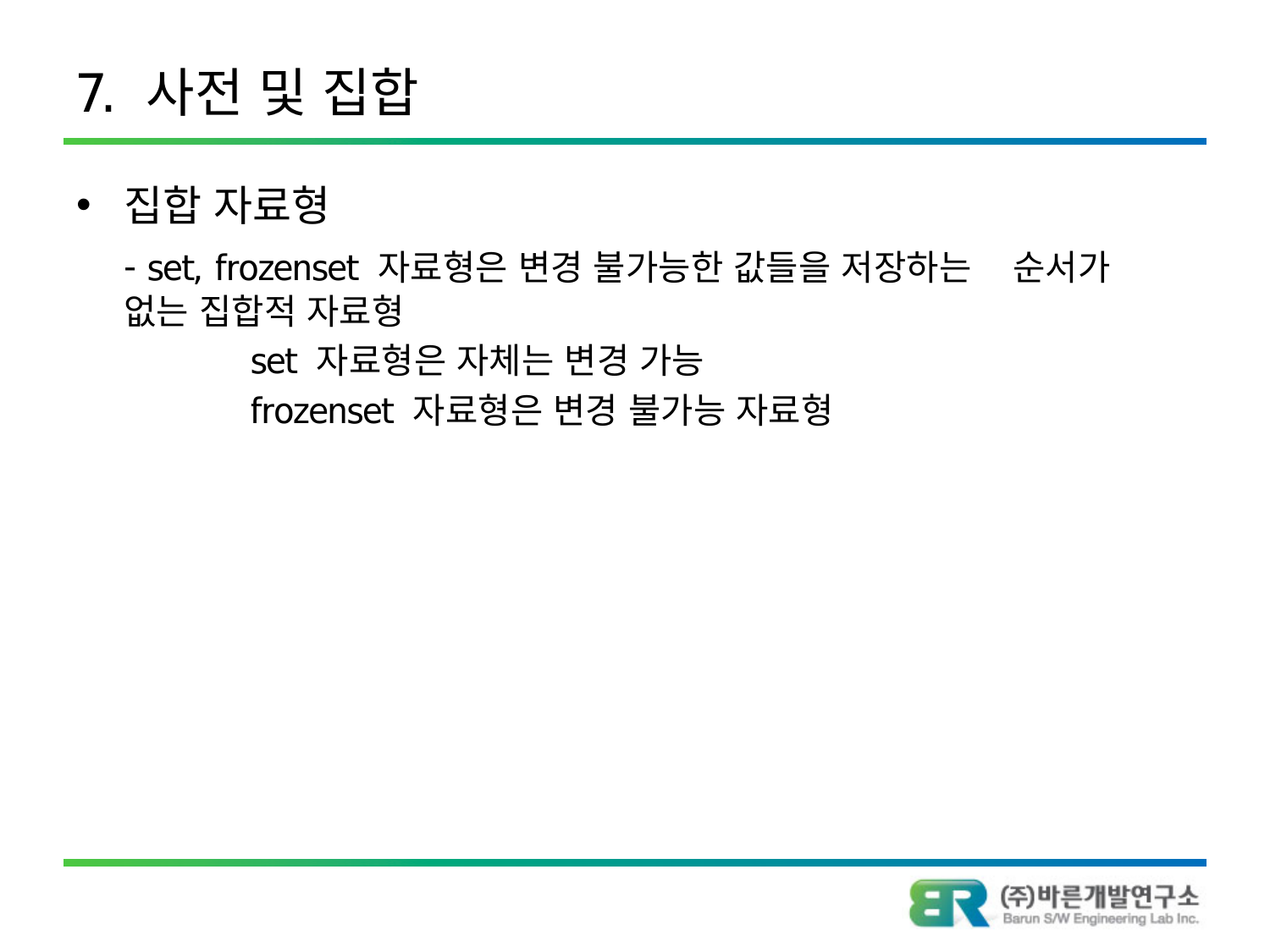

# 7. 사전 및 집합
집합 자료형
	- set, frozenset 자료형은 변경 불가능한 값들을 저장하는 	순서가 	없는 집합적 자료형
		set 자료형은 자체는 변경 가능
		frozenset 자료형은 변경 불가능 자료형